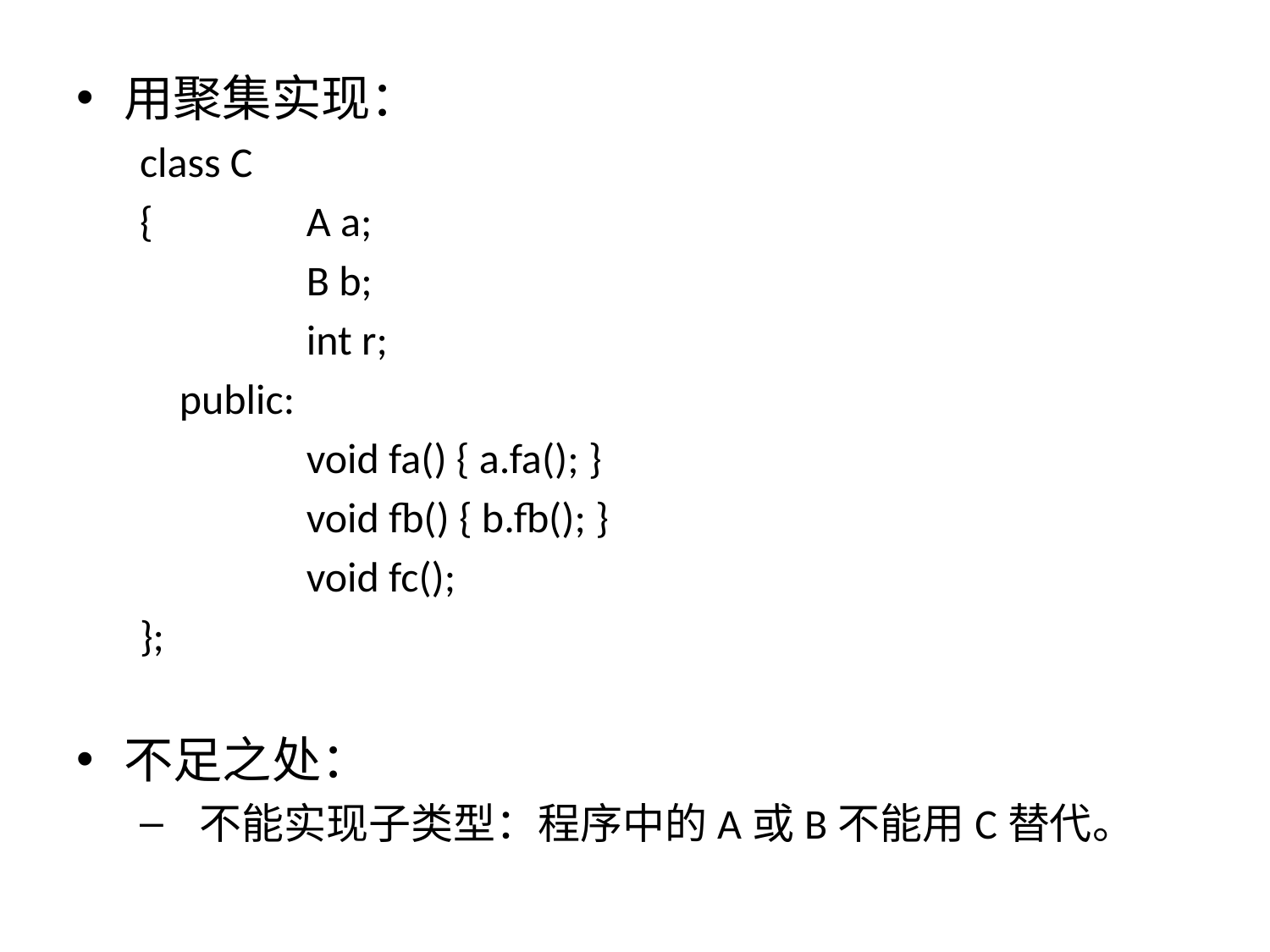

用聚集实现：
class C
{		A a;
		B b;
		int r;
	public:
		void fa() { a.fa(); }
		void fb() { b.fb(); }
		void fc();
};

不足之处：
 不能实现子类型：程序中的A或B不能用C替代。